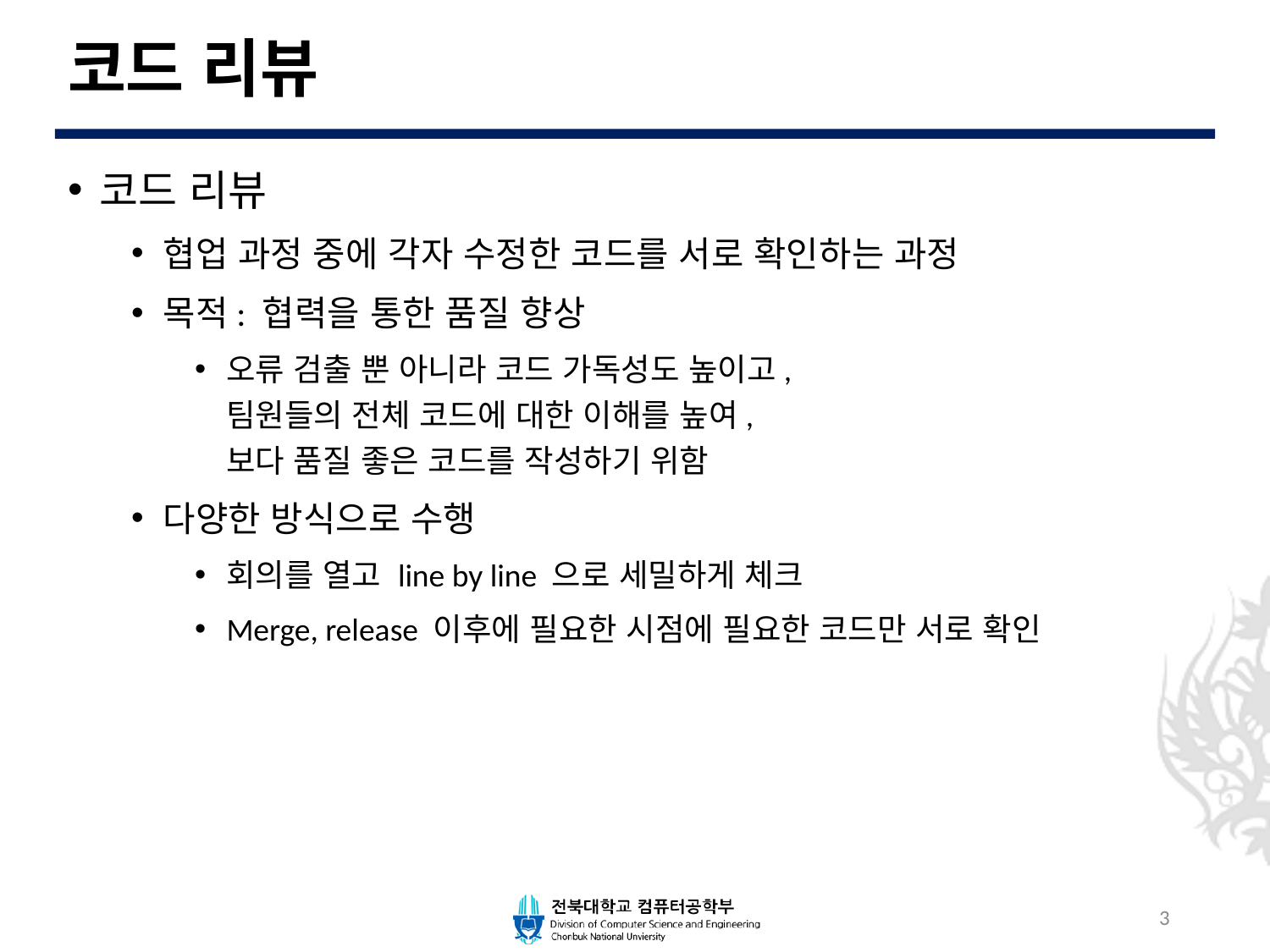

# 코드 리뷰
코드 리뷰
협업 과정 중에 각자 수정한 코드를 서로 확인하는 과정
목적: 협력을 통한 품질 향상
오류 검출 뿐 아니라 코드 가독성도 높이고,
팀원들의 전체 코드에 대한 이해를 높여,
보다 품질 좋은 코드를 작성하기 위함
다양한 방식으로 수행
회의를 열고 line by line 으로 세밀하게 체크
Merge, release 이후에 필요한 시점에 필요한 코드만 서로 확인

3